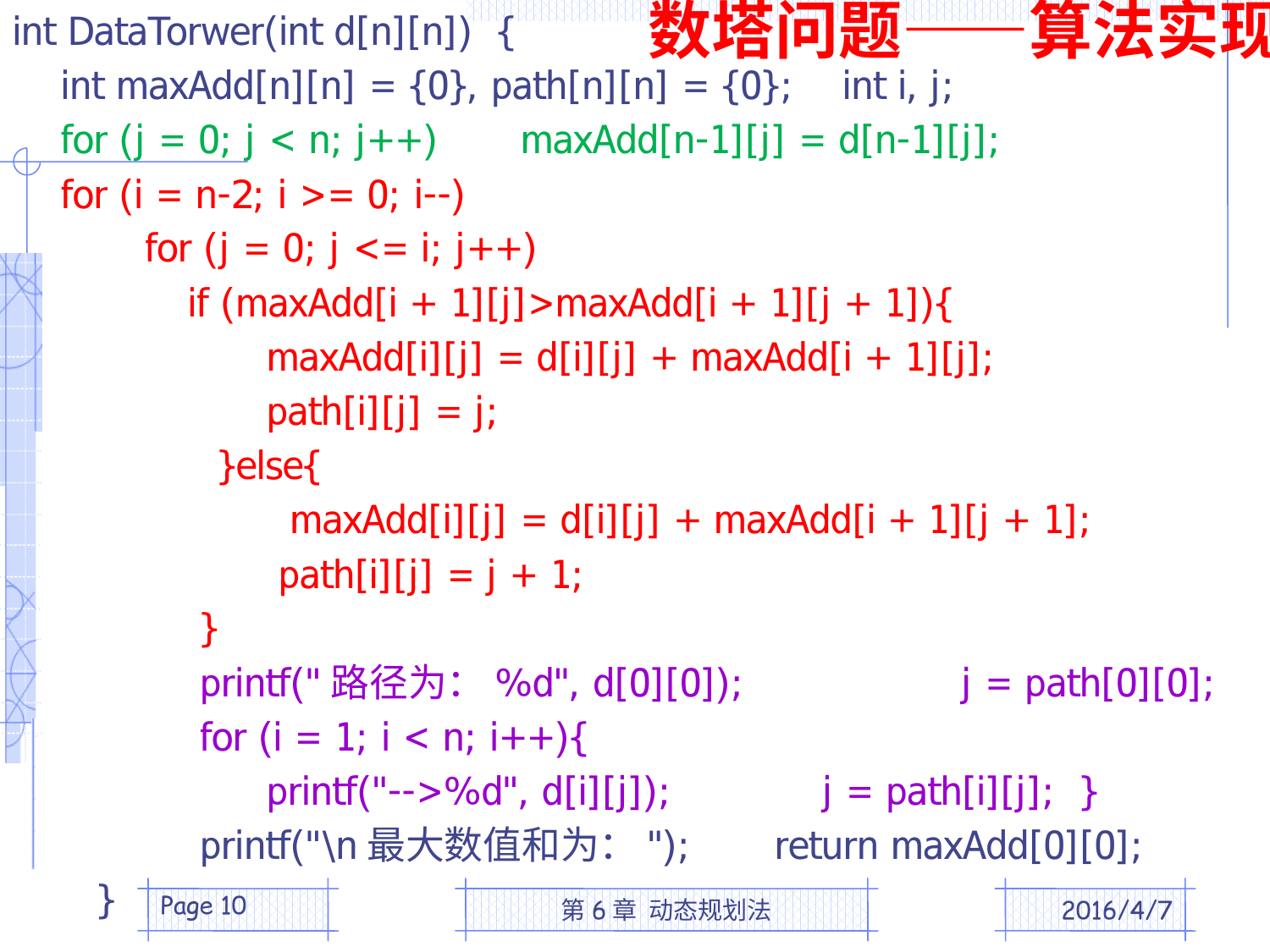

# 数塔问题——算法实现
int DataTorwer(int d[n][n])  {
    int maxAdd[n][n] = {0}, path[n][n] = {0};    int i, j;
    for (j = 0; j < n; j++)     	maxAdd[n-1][j] = d[n-1][j];
    for (i = n-2; i >= 0; i--)
           for (j = 0; j <= i; j++)
	    if (maxAdd[i + 1][j]>maxAdd[i + 1][j + 1]){
		maxAdd[i][j] = d[i][j] + maxAdd[i + 1][j];
		path[i][j] = j;
                 }else{
                       maxAdd[i][j] = d[i][j] + maxAdd[i + 1][j + 1];
		 path[i][j] = j + 1;
	     }
	     printf("路径为：%d", d[0][0]);     	     j = path[0][0];
	     for (i = 1; i < n; i++){
		printf("-->%d", d[i][j]); 	    j = path[i][j];  }
	     printf("\n最大数值和为：");	return maxAdd[0][0];
       }
Page 10
第6章  动态规划法
2016/4/7